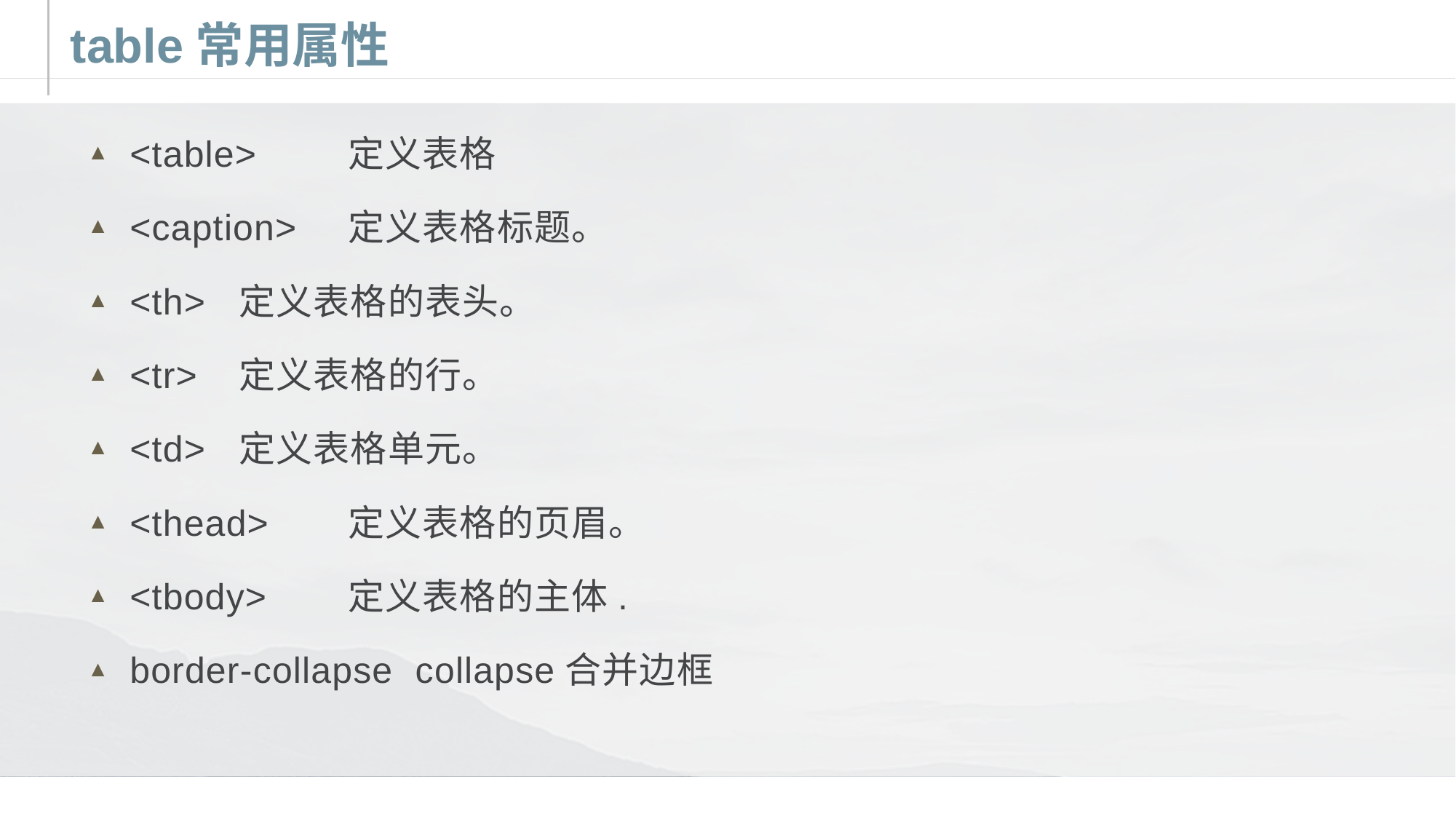

# table常用属性
<table>	定义表格
<caption>	定义表格标题。
<th>	定义表格的表头。
<tr>	定义表格的行。
<td>	定义表格单元。
<thead>	定义表格的页眉。
<tbody>	定义表格的主体.
border-collapse  collapse合并边框